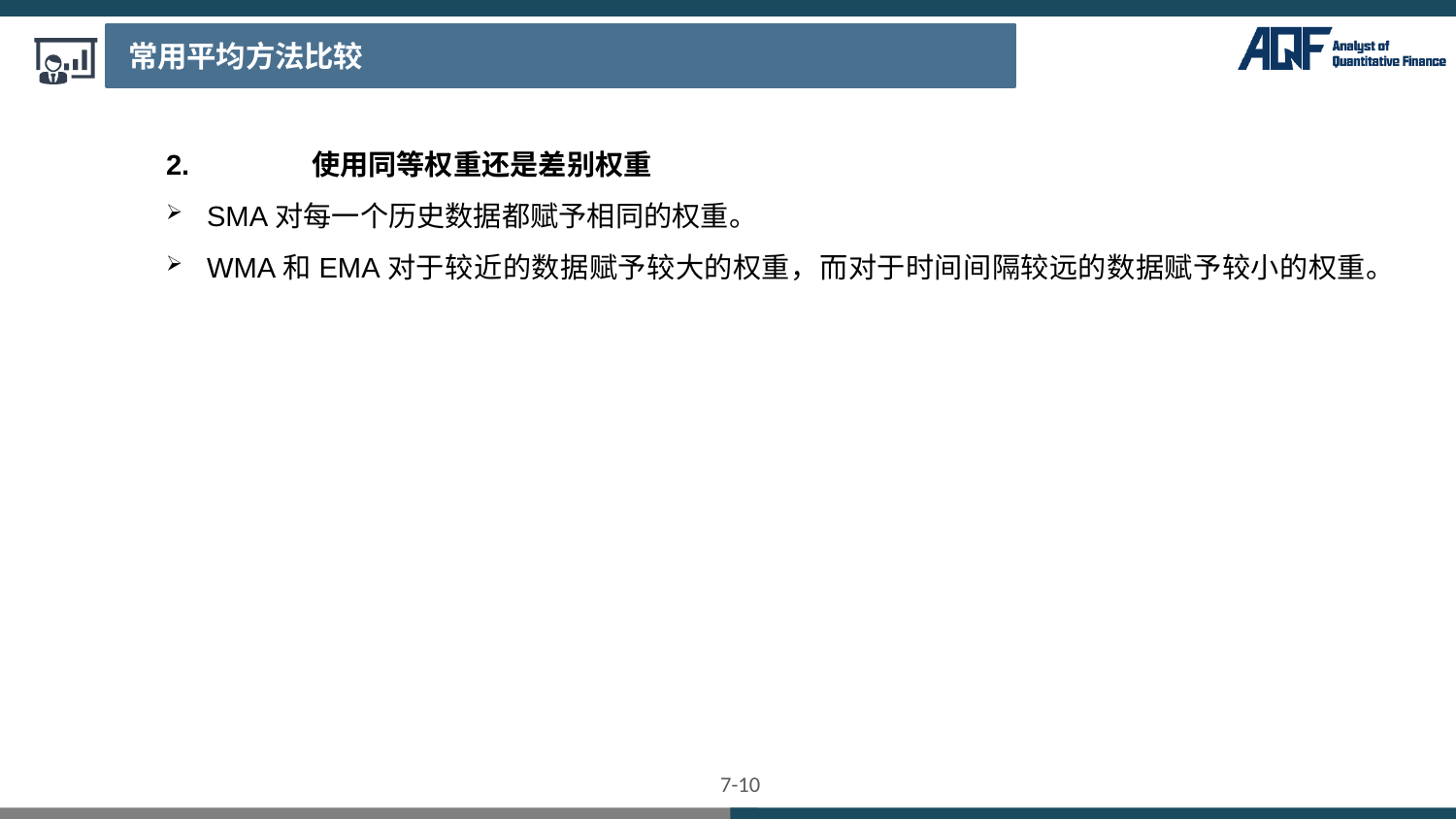

常用平均方法比较
2.	使用同等权重还是差别权重
SMA对每一个历史数据都赋予相同的权重。
WMA和EMA对于较近的数据赋予较大的权重，而对于时间间隔较远的数据赋予较小的权重。